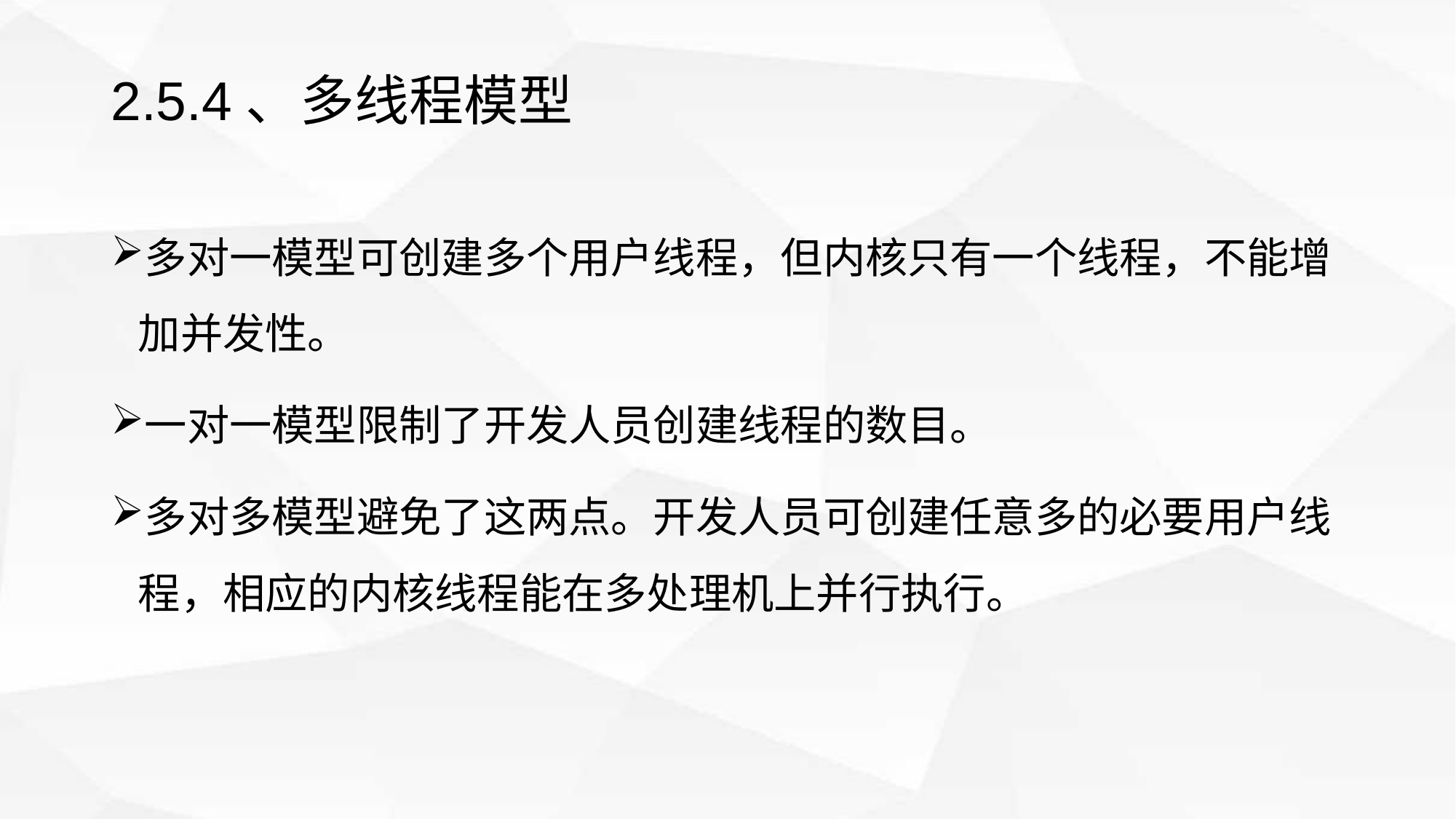

# 2.5.4、多线程模型
多对一模型可创建多个用户线程，但内核只有一个线程，不能增加并发性。
一对一模型限制了开发人员创建线程的数目。
多对多模型避免了这两点。开发人员可创建任意多的必要用户线程，相应的内核线程能在多处理机上并行执行。